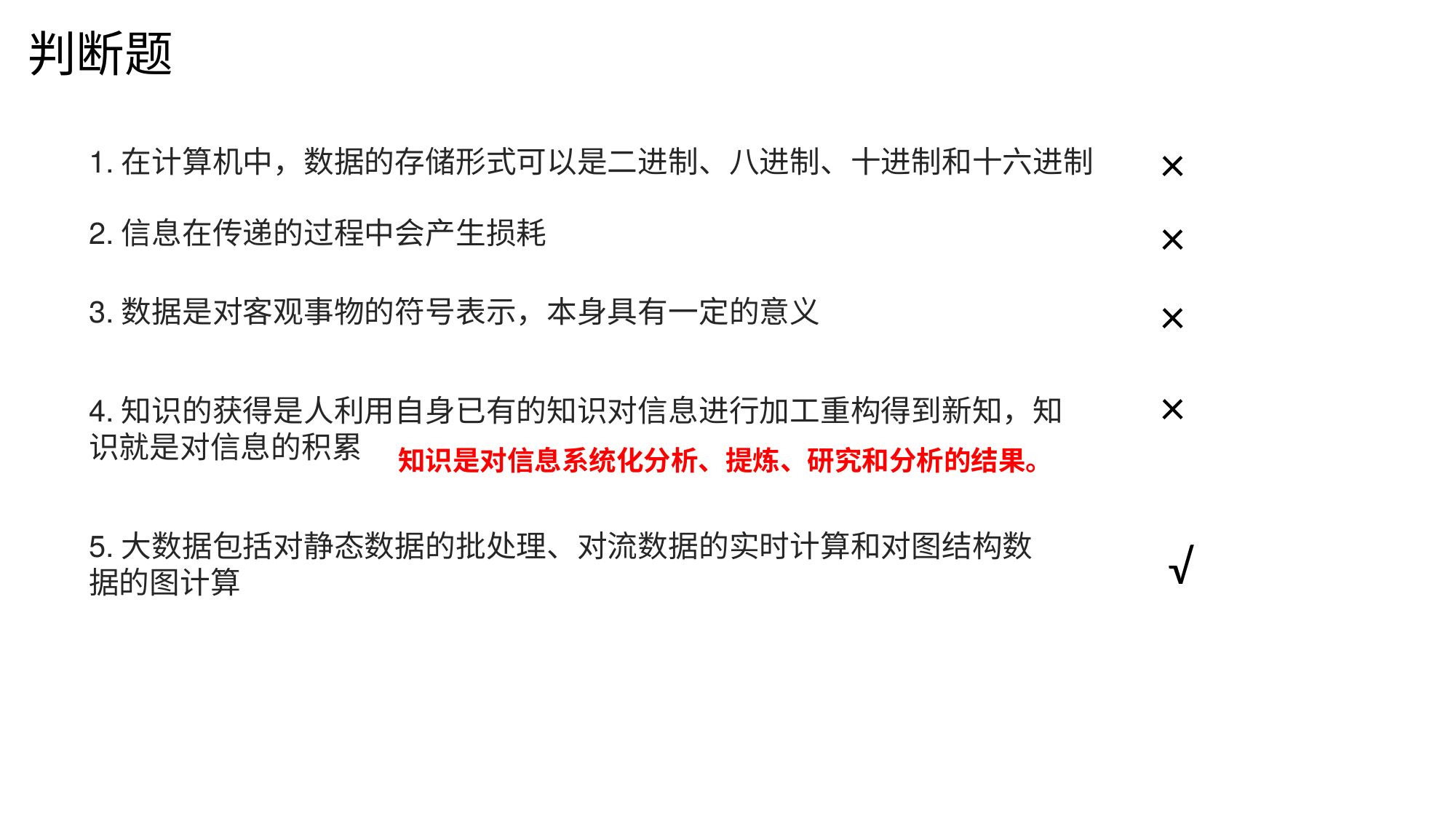

判断题
×
1.在计算机中，数据的存储形式可以是二进制、八进制、十进制和十六进制
×
2.信息在传递的过程中会产生损耗
×
3.数据是对客观事物的符号表示，本身具有一定的意义
×
4.知识的获得是人利用自身已有的知识对信息进行加工重构得到新知，知识就是对信息的积累
知识是对信息系统化分析、提炼、研究和分析的结果。
5.大数据包括对静态数据的批处理、对流数据的实时计算和对图结构数据的图计算
√